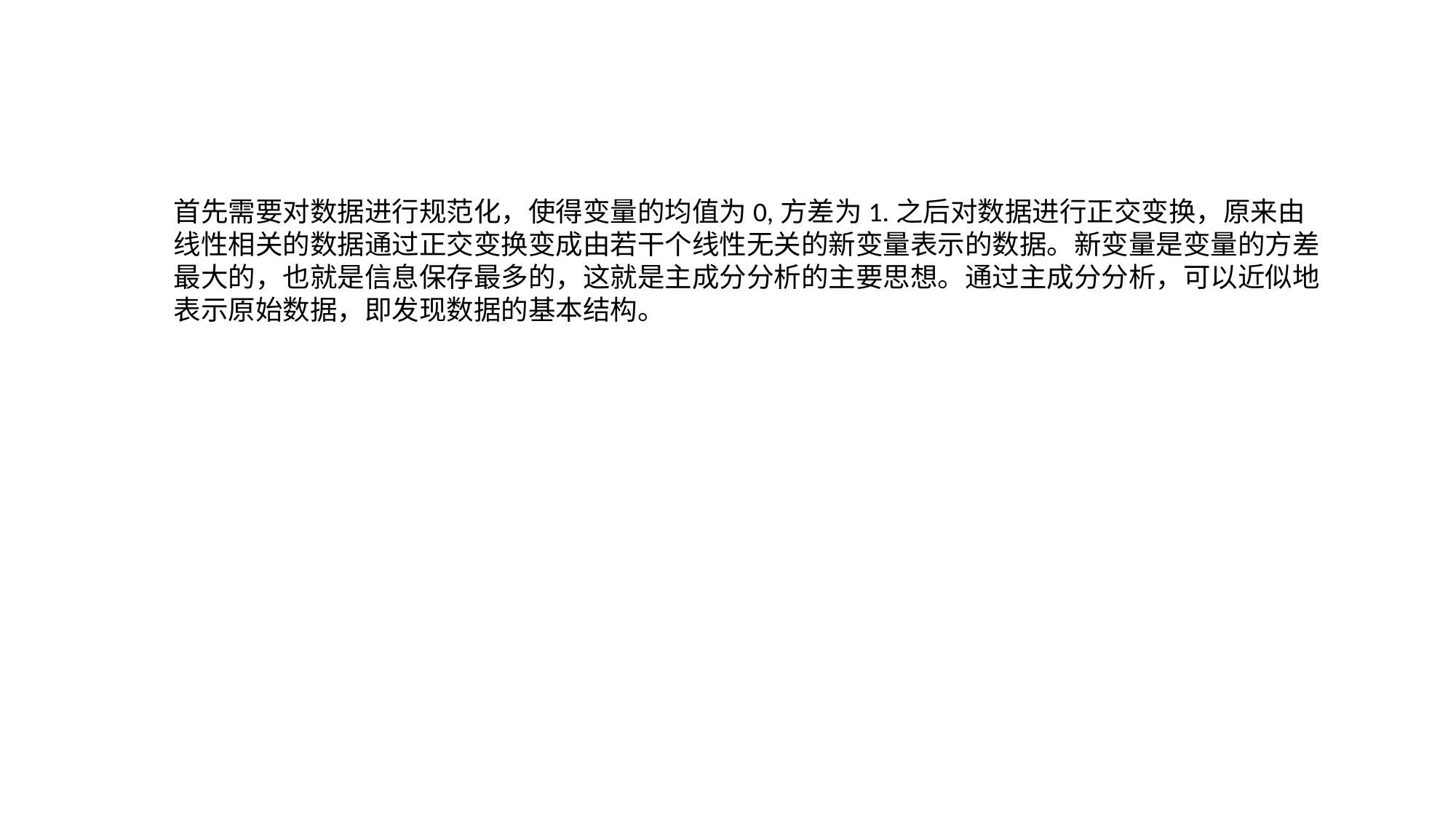

首先需要对数据进行规范化，使得变量的均值为0,方差为1.之后对数据进行正交变换，原来由线性相关的数据通过正交变换变成由若干个线性无关的新变量表示的数据。新变量是变量的方差最大的，也就是信息保存最多的，这就是主成分分析的主要思想。通过主成分分析，可以近似地表示原始数据，即发现数据的基本结构。